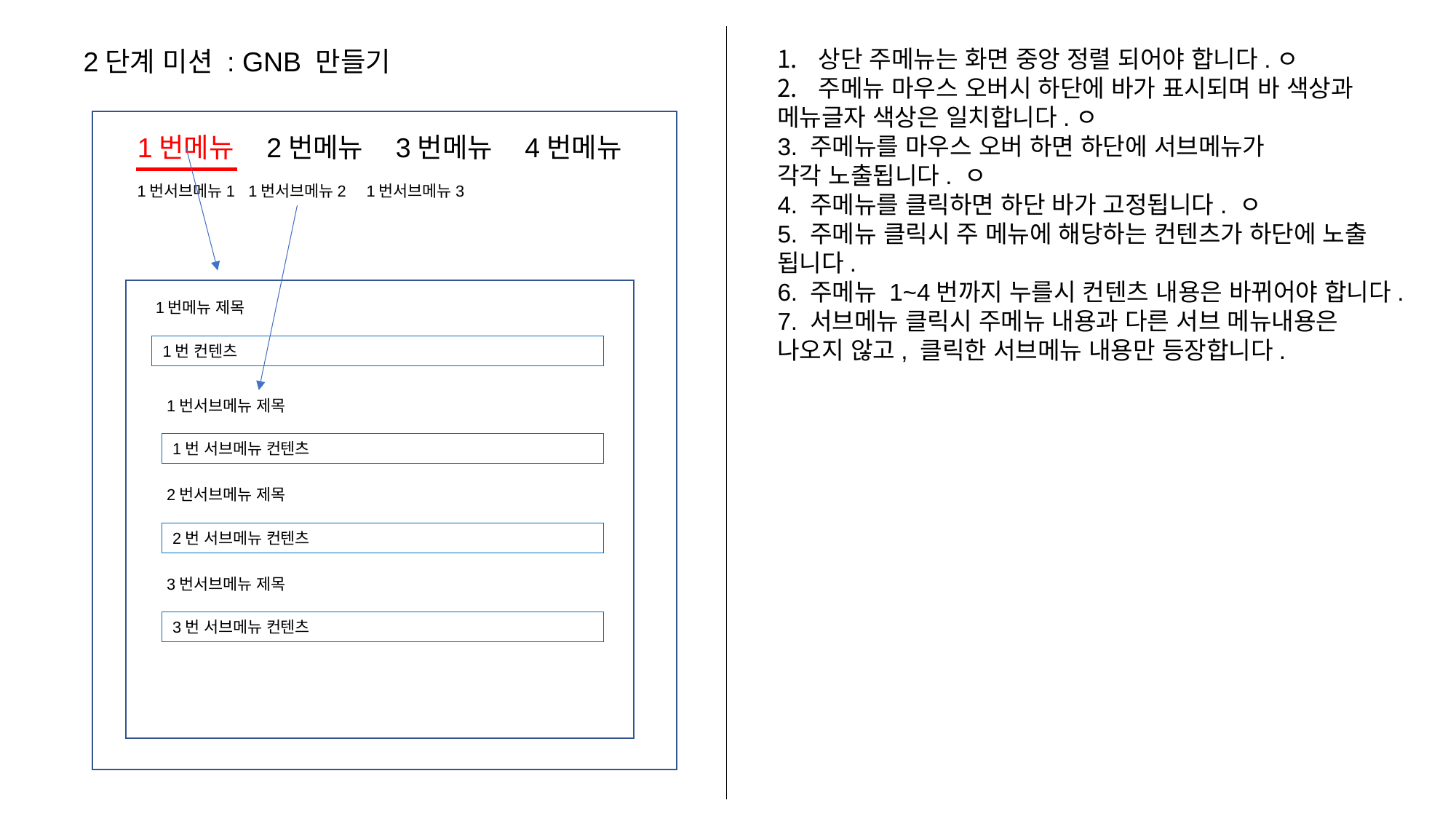

2단계 미션 : GNB 만들기
상단 주메뉴는 화면 중앙 정렬 되어야 합니다.ㅇ
주메뉴 마우스 오버시 하단에 바가 표시되며 바 색상과
메뉴글자 색상은 일치합니다.ㅇ
3. 주메뉴를 마우스 오버 하면 하단에 서브메뉴가
각각 노출됩니다. ㅇ
4. 주메뉴를 클릭하면 하단 바가 고정됩니다. ㅇ
5. 주메뉴 클릭시 주 메뉴에 해당하는 컨텐츠가 하단에 노출
됩니다.
6. 주메뉴 1~4번까지 누를시 컨텐츠 내용은 바뀌어야 합니다.
7. 서브메뉴 클릭시 주메뉴 내용과 다른 서브 메뉴내용은
나오지 않고, 클릭한 서브메뉴 내용만 등장합니다.

1번메뉴
2번메뉴
3번메뉴
4번메뉴
1번서브메뉴1
1번서브메뉴2
1번서브메뉴3

1번메뉴 제목
1번 컨텐츠
1번서브메뉴 제목
1번 서브메뉴 컨텐츠
2번서브메뉴 제목
2번 서브메뉴 컨텐츠
3번서브메뉴 제목
3번 서브메뉴 컨텐츠